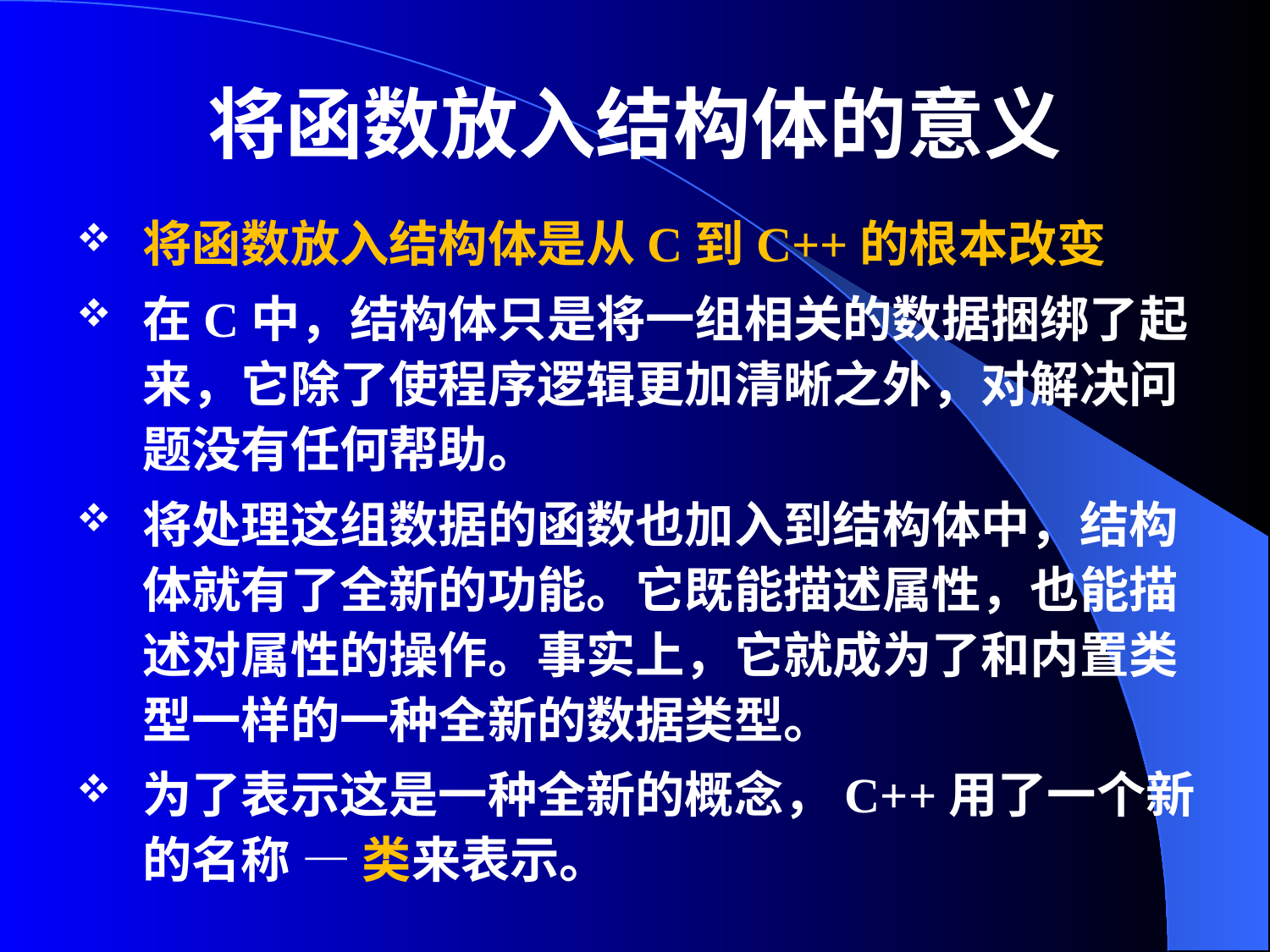

# 将函数放入结构体的意义
将函数放入结构体是从C到C++的根本改变
在C中，结构体只是将一组相关的数据捆绑了起来，它除了使程序逻辑更加清晰之外，对解决问题没有任何帮助。
将处理这组数据的函数也加入到结构体中，结构体就有了全新的功能。它既能描述属性，也能描述对属性的操作。事实上，它就成为了和内置类型一样的一种全新的数据类型。
为了表示这是一种全新的概念，C++用了一个新的名称 — 类来表示。